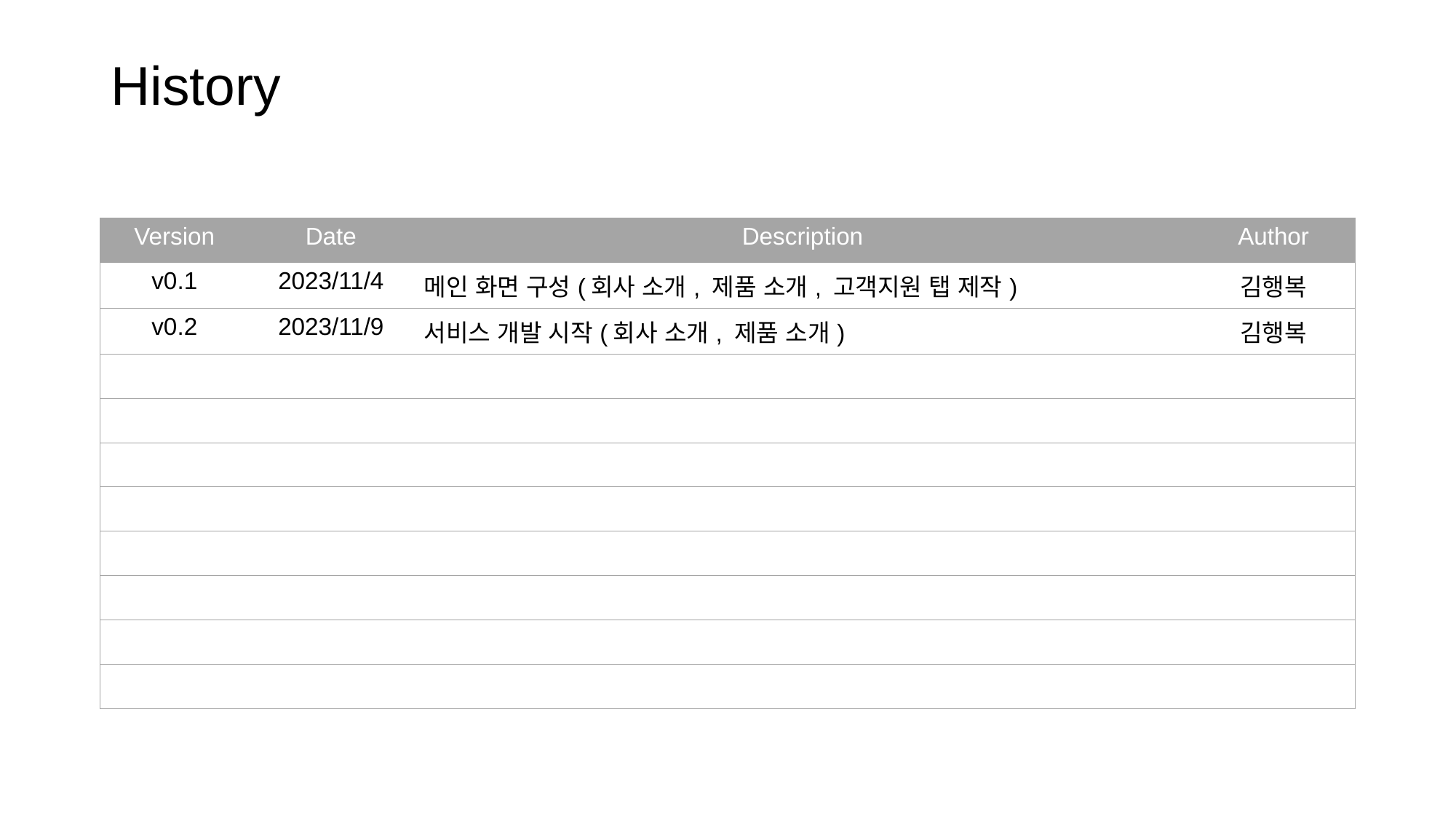

# History
| Version | Date | Description | Author |
| --- | --- | --- | --- |
| v0.1 | 2023/11/4 | 메인 화면 구성(회사 소개, 제품 소개, 고객지원 탭 제작) | 김행복 |
| v0.2 | 2023/11/9 | 서비스 개발 시작(회사 소개, 제품 소개) | 김행복 |
|  |  |  |  |
|  |  |  |  |
|  |  |  |  |
|  |  |  |  |
|  |  |  |  |
|  |  |  |  |
|  |  |  |  |
|  |  |  |  |